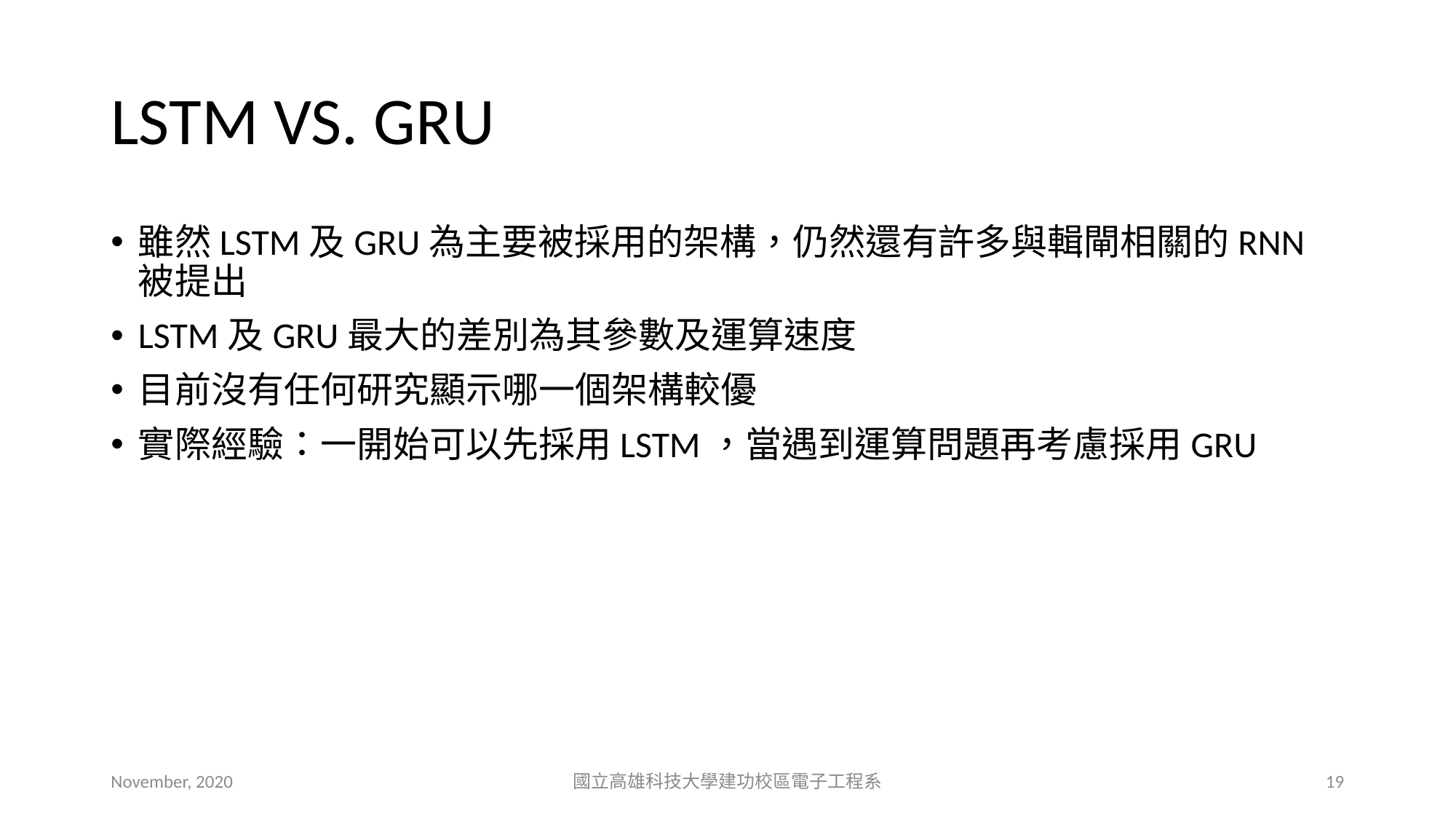

# LSTM VS. GRU
雖然LSTM及GRU為主要被採用的架構，仍然還有許多與輯閘相關的RNN被提出
LSTM及GRU最大的差別為其參數及運算速度
目前沒有任何研究顯示哪一個架構較優
實際經驗：一開始可以先採用LSTM，當遇到運算問題再考慮採用GRU
November, 2020
國立高雄科技大學建功校區電子工程系
19